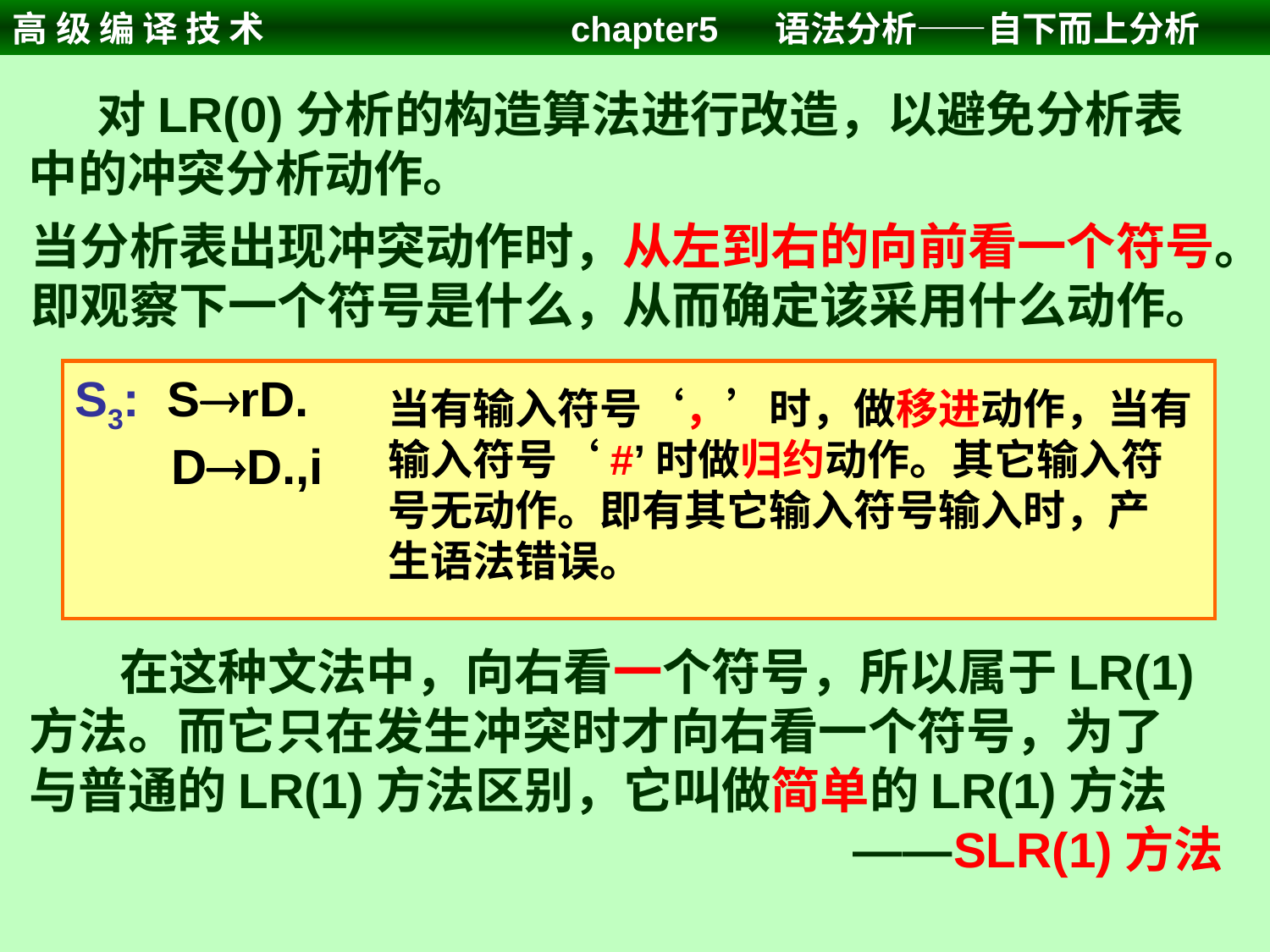

对LR(0)分析的构造算法进行改造，以避免分析表
中的冲突分析动作。
当分析表出现冲突动作时，从左到右的向前看一个符号。
即观察下一个符号是什么，从而确定该采用什么动作。
S3:  S→rD.
       D→D.,i

当有输入符号‘，’时，做移进动作，当有
输入符号‘#’时做归约动作。其它输入符
号无动作。即有其它输入符号输入时，产
生语法错误。
       在这种文法中，向右看一个符号，所以属于LR(1)
方法。而它只在发生冲突时才向右看一个符号，为了
与普通的LR(1)方法区别，它叫做简单的LR(1)方法
                                                            ——SLR(1)方法